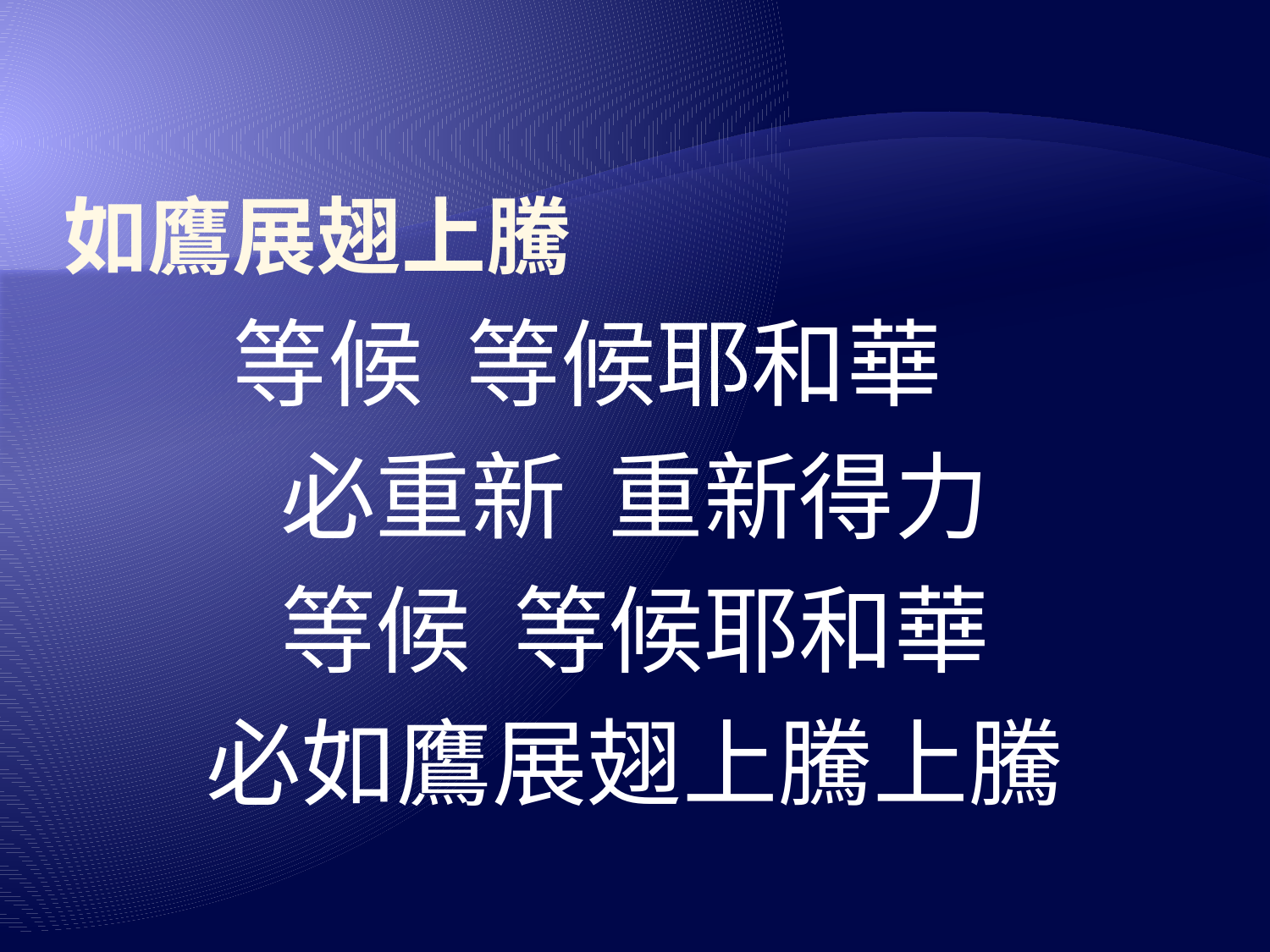

# 如鷹展翅上騰
等候  等候耶和華
必重新  重新得力
等候  等候耶和華
必如鷹展翅上騰上騰